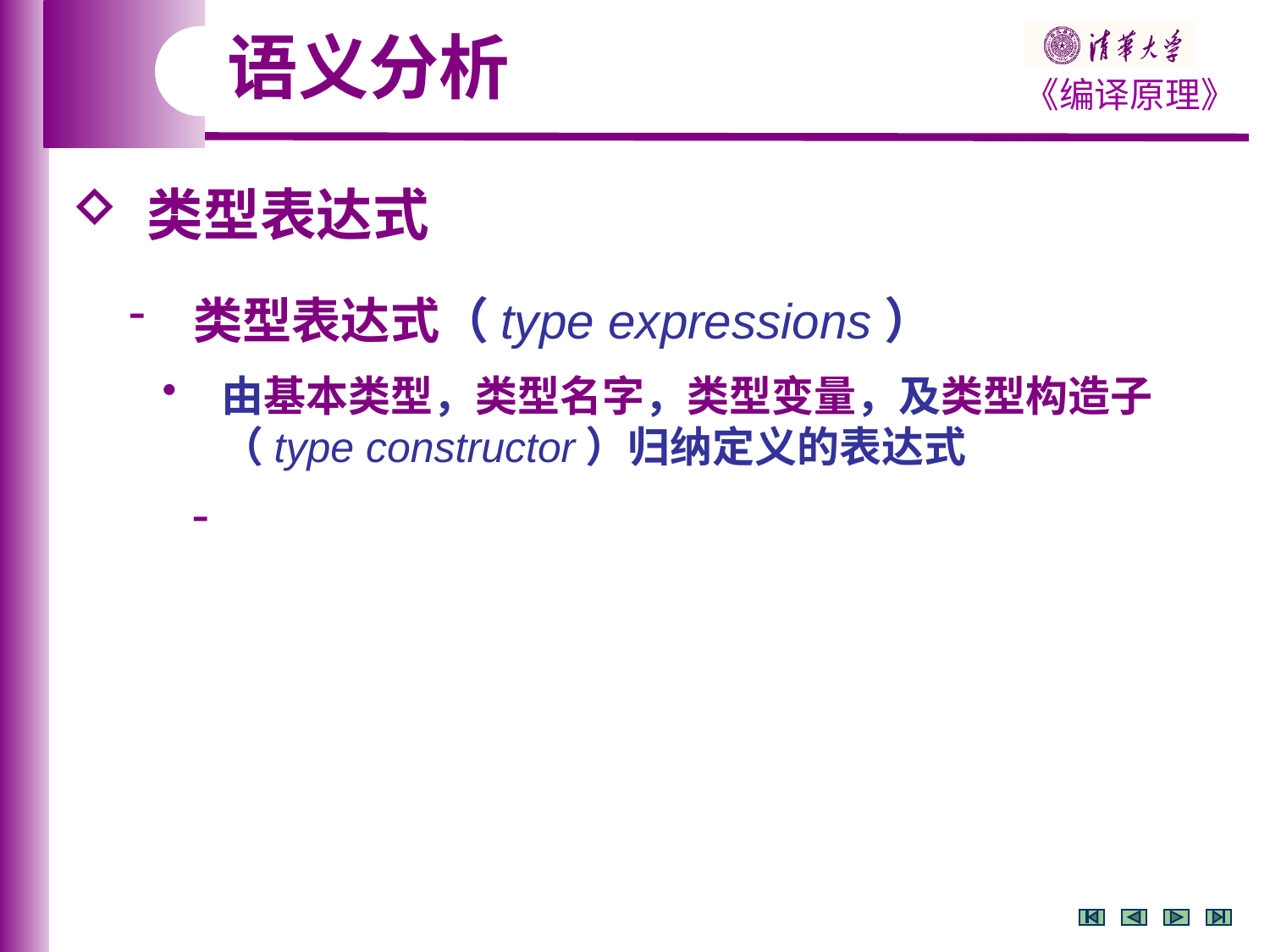

语义分析
 类型表达式
  类型表达式（type expressions）

  由基本类型，类型名字，类型变量，及类型构造子
  （type constructor）归纳定义的表达式